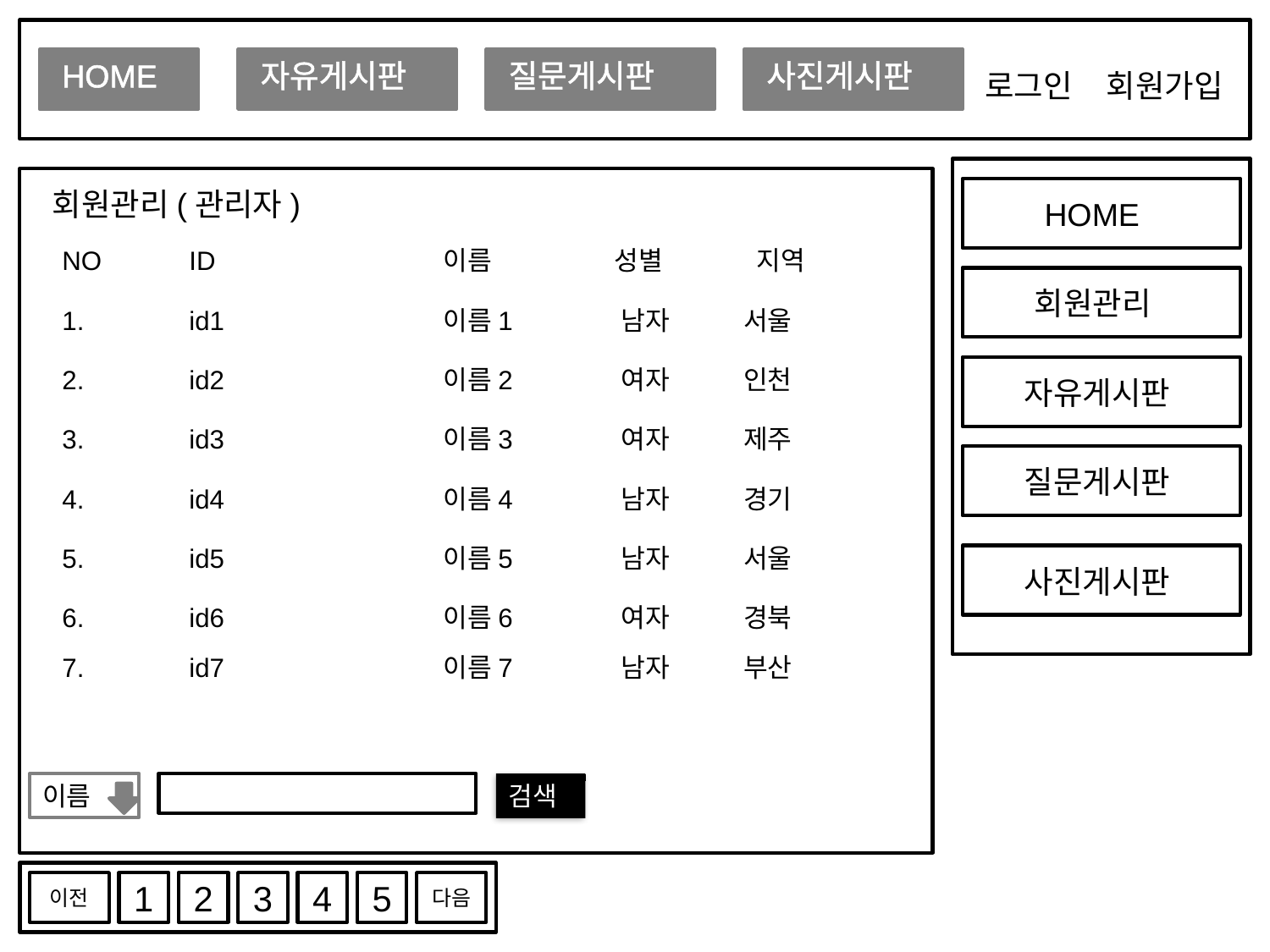

HOME

자유게시판

질문게시판

사진게시판
로그인
회원가입

회원관리(관리자)

HOME
NO	ID		이름	      성별	        지역

회원관리
1.	id1		이름1	      남자          서울
2.	id2		이름2	      여자          인천

자유게시판
3.	id3		이름3	      여자          제주

질문게시판
4.	id4		이름4	      남자          경기
5.	id5		이름5	      남자          서울

사진게시판
6.	id6		이름6	      여자          경북
7.	id7 		이름7	      남자          부산
이름

검색

이전
1
2
3
4
5
다음